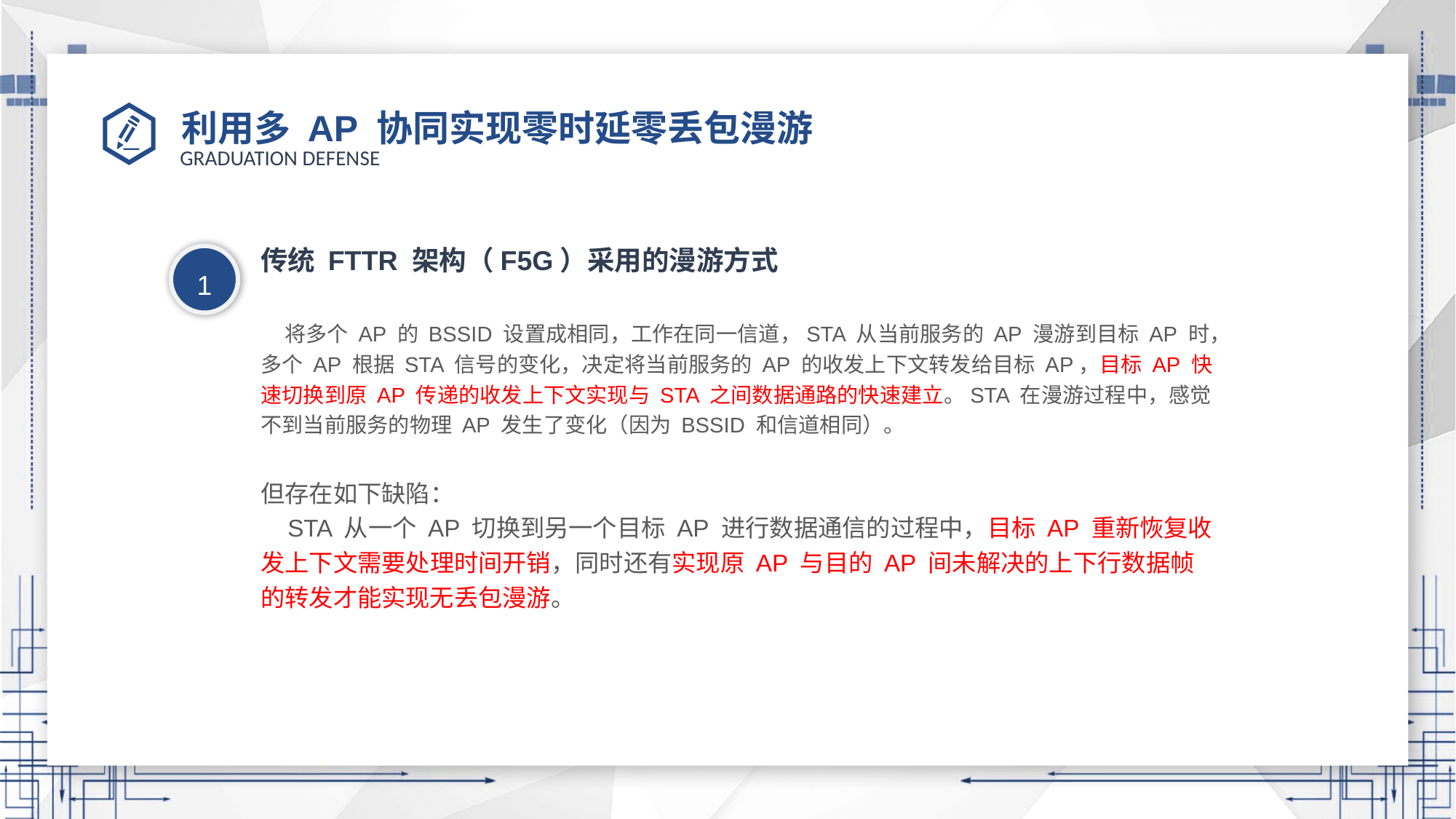

# 利用多 AP 协同实现零时延零丢包漫游
传统 FTTR 架构（F5G）采用的漫游方式

    将多个 AP 的 BSSID 设置成相同，工作在同一信道，STA 从当前服务的 AP 漫游到目标 AP 时，多个 AP 根据 STA 信号的变化，决定将当前服务的 AP 的收发上下文转发给目标 AP，目标 AP 快速切换到原 AP 传递的收发上下文实现与 STA 之间数据通路的快速建立。STA 在漫游过程中，感觉不到当前服务的物理 AP 发生了变化（因为 BSSID 和信道相同）。

但存在如下缺陷：
    STA 从一个 AP 切换到另一个目标 AP 进行数据通信的过程中，目标 AP 重新恢复收发上下文需要处理时间开销，同时还有实现原 AP 与目的 AP 间未解决的上下行数据帧的转发才能实现无丢包漫游。
1